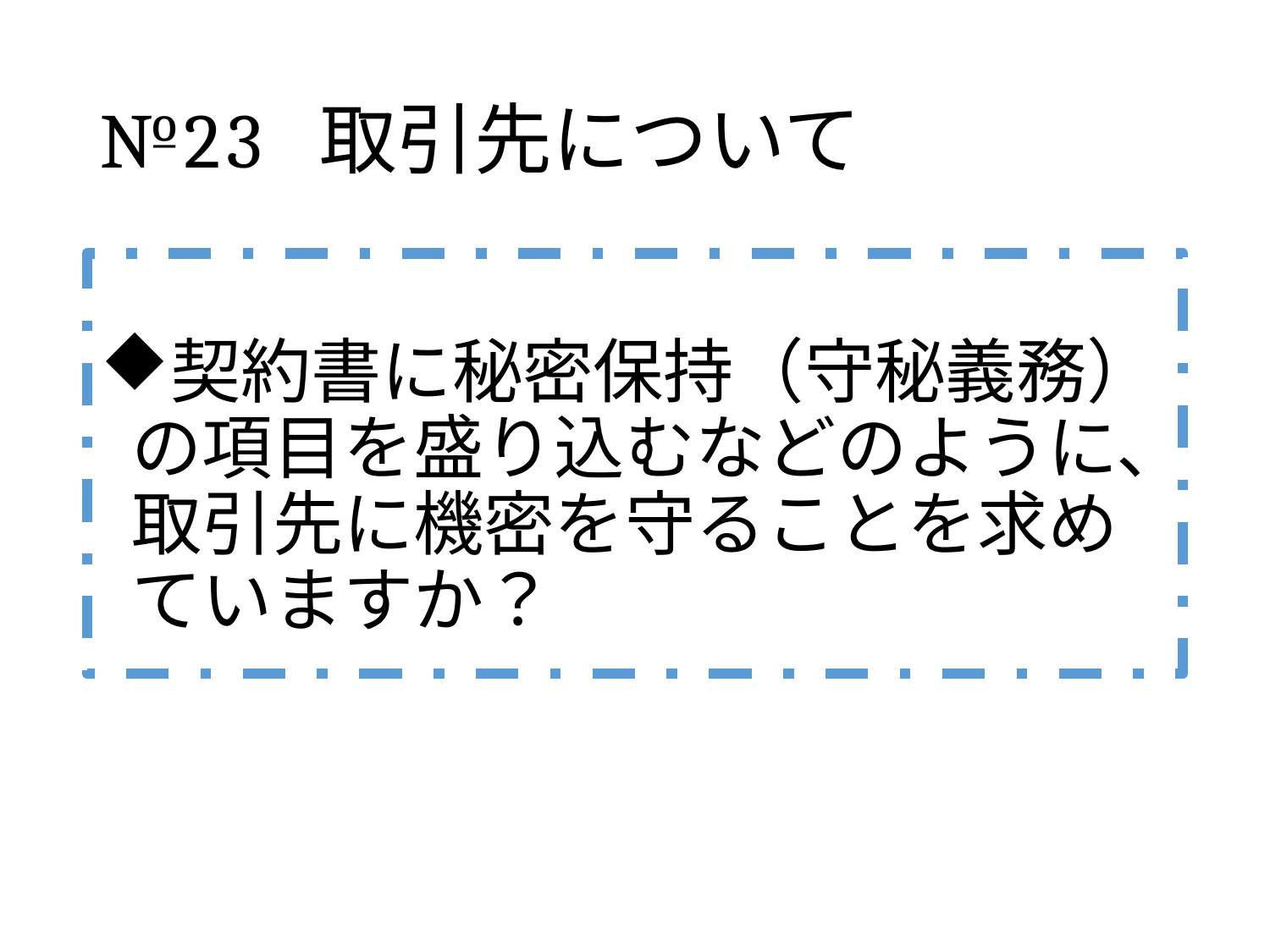

# №23  取引先について

契約書に秘密保持（守秘義務）の項目を盛り込むなどのように、取引先に機密を守ることを求めていますか？